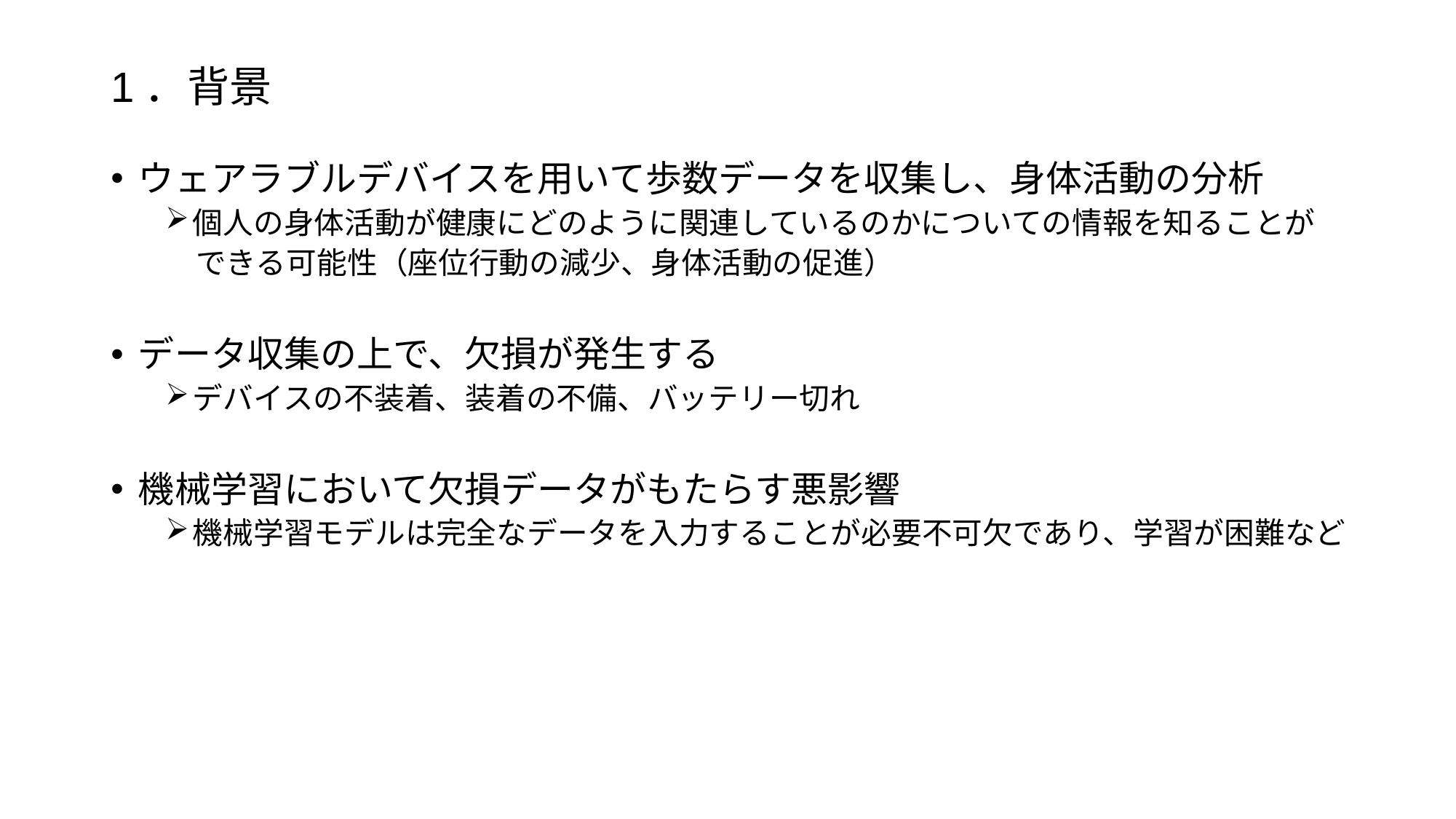

# 1．背景
ウェアラブルデバイスを用いて歩数データを収集し、身体活動の分析
個人の身体活動が健康にどのように関連しているのかについての情報を知ることが
　できる可能性（座位行動の減少、身体活動の促進）

データ収集の上で、欠損が発生する
デバイスの不装着、装着の不備、バッテリー切れ

機械学習において欠損データがもたらす悪影響
機械学習モデルは完全なデータを入力することが必要不可欠であり、学習が困難など